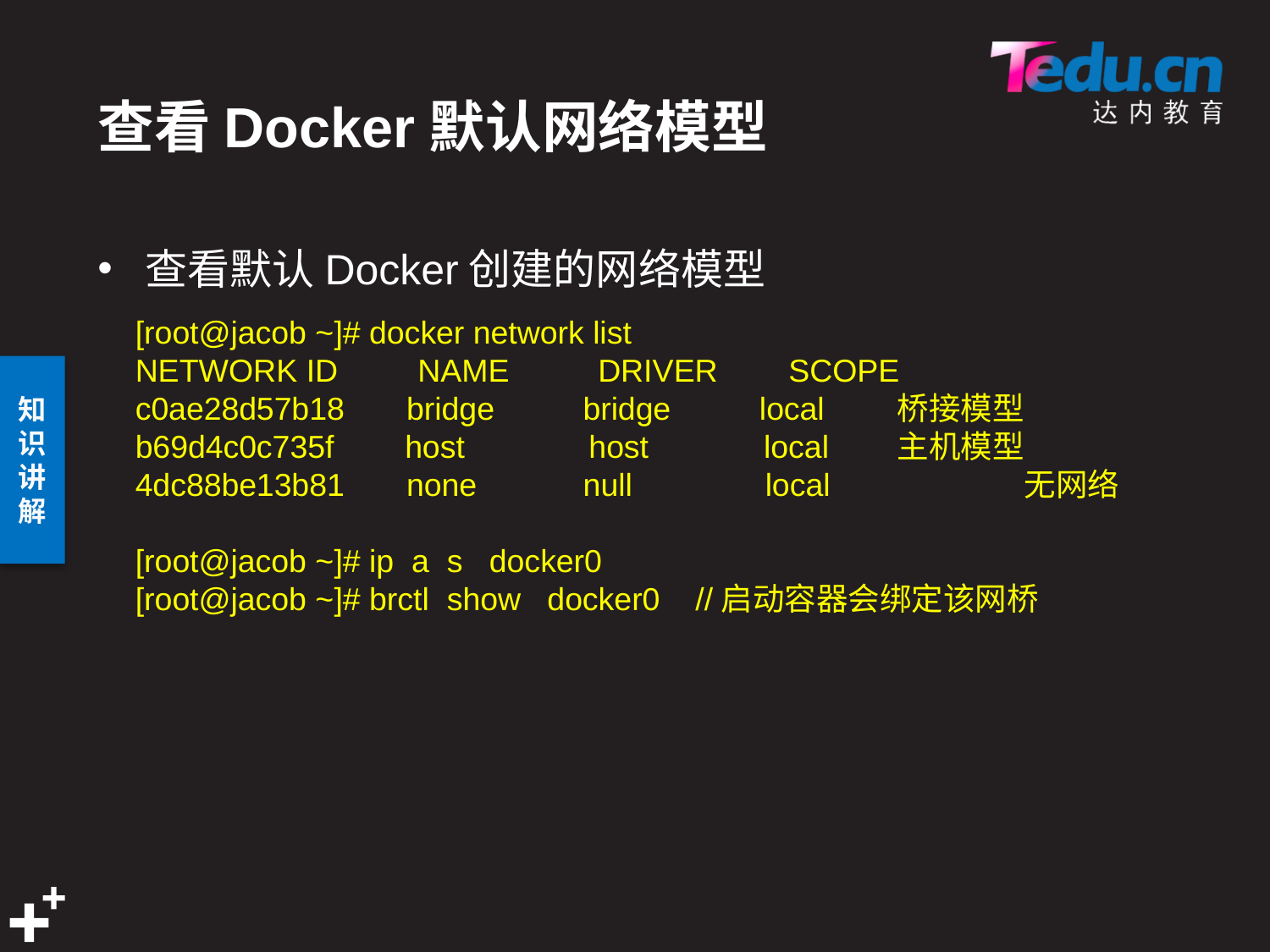

# 查看Docker默认网络模型
查看默认Docker创建的网络模型
[root@jacob ~]# docker network list
NETWORK ID         NAME          DRIVER        SCOPE
c0ae28d57b18       bridge          bridge          local  	桥接模型
b69d4c0c735f        host              host             local     	主机模型
4dc88be13b81       none            null               local		无网络

[root@jacob ~]# ip  a  s   docker0
[root@jacob ~]# brctl  show   docker0    //启动容器会绑定该网桥